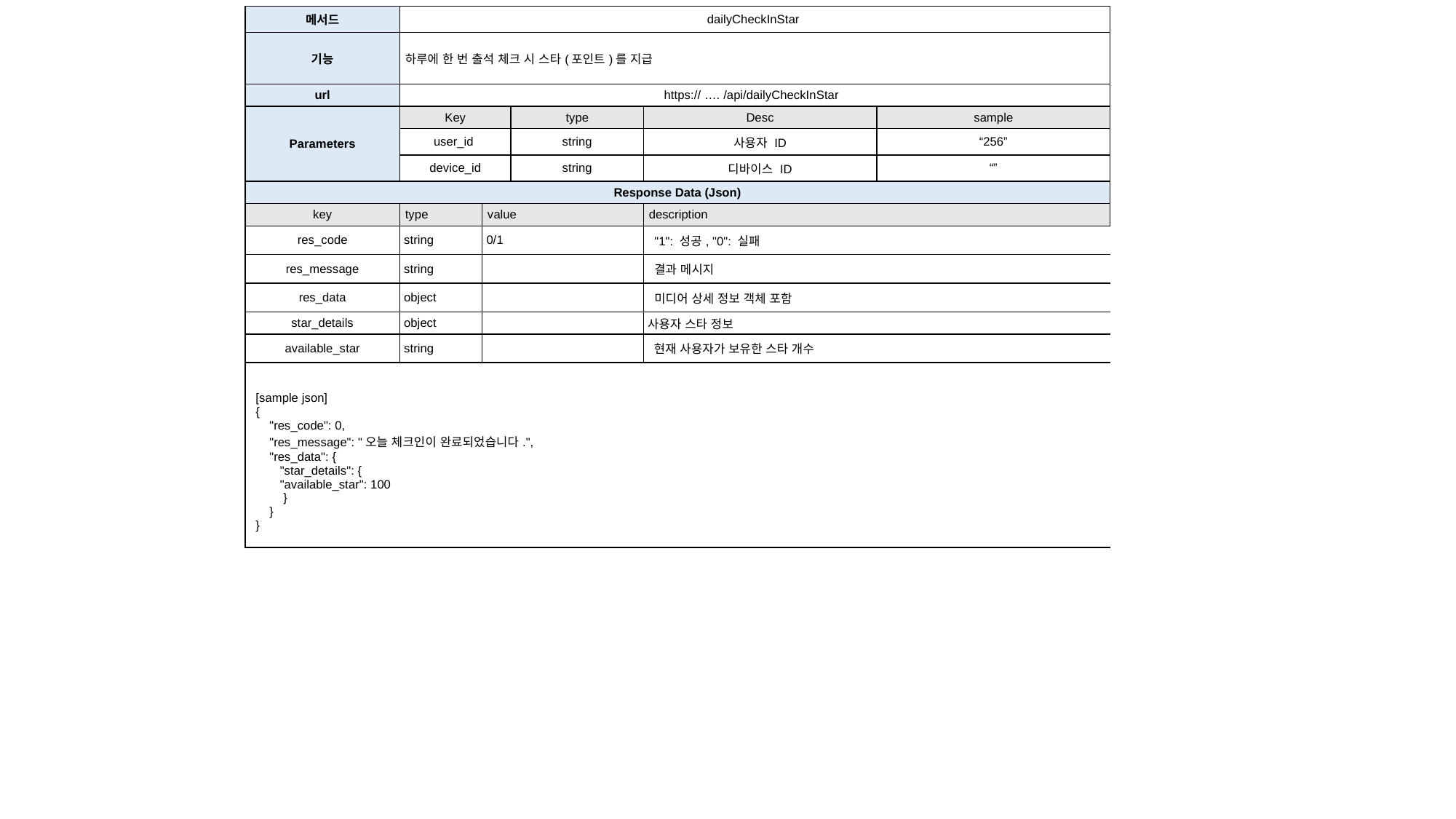

| 메서드 | dailyCheckInStar |  |  |  |  |
| --- | --- | --- | --- | --- | --- |
| 기능 | 하루에 한 번 출석 체크 시 스타(포인트)를 지급 |  |  |  |  |
| url | https:// …. /api/dailyCheckInStar |  |  |  |  |
| Parameters | Key | type | type | Desc | sample |
|  | user\_id |  | string | 사용자 ID | “256” |
|  | device\_id |  | string | 디바이스 ID | “” |
| Response Data (Json) |  |  |  |  |  |
| key | type | value |  | description |  |
| res\_code | string | 0/1 |  | "1": 성공, "0": 실패 |  |
| res\_message | string |  |  | 결과 메시지 |  |
| res\_data | object |  |  | 미디어 상세 정보 객체 포함 |  |
| star\_details | object |  |  | 사용자 스타 정보 |  |
| available\_star | string |  |  | 현재 사용자가 보유한 스타 개수 |  |
| [sample json] {     "res\_code": 0,     "res\_message": "오늘 체크인이 완료되었습니다.",     "res\_data": { "star\_details": { "available\_star": 100 } } } |  |  |  |  |  |